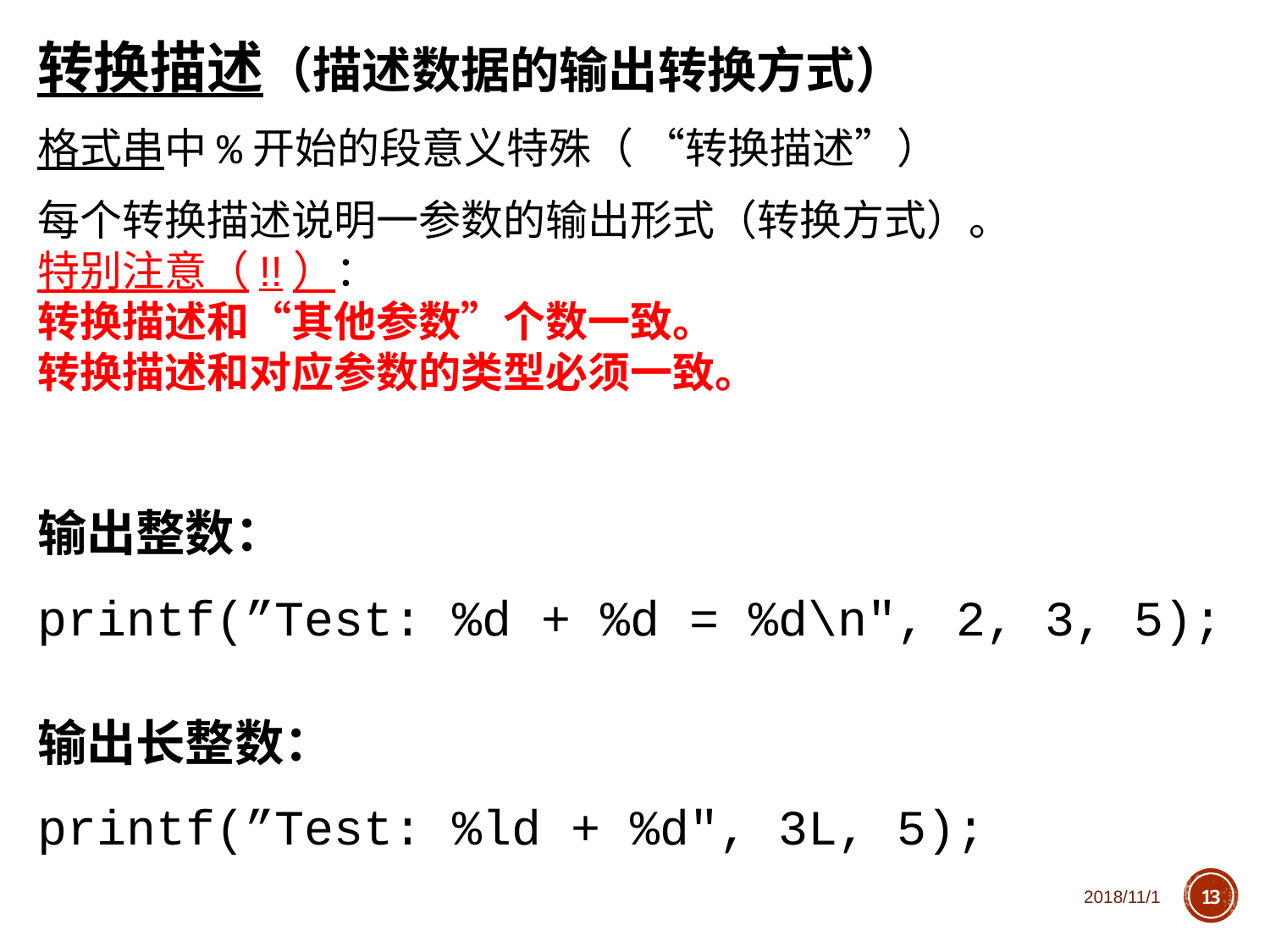

转换描述（描述数据的输出转换方式）
格式串中%开始的段意义特殊（ “转换描述”）
每个转换描述说明一参数的输出形式（转换方式）。
特别注意（!!）：
转换描述和“其他参数”个数一致。
转换描述和对应参数的类型必须一致。
输出整数：
printf(”Test: %d + %d = %d\n", 2, 3, 5);
输出长整数：
printf(”Test: %ld + %d", 3L, 5);
2018/11/1
13